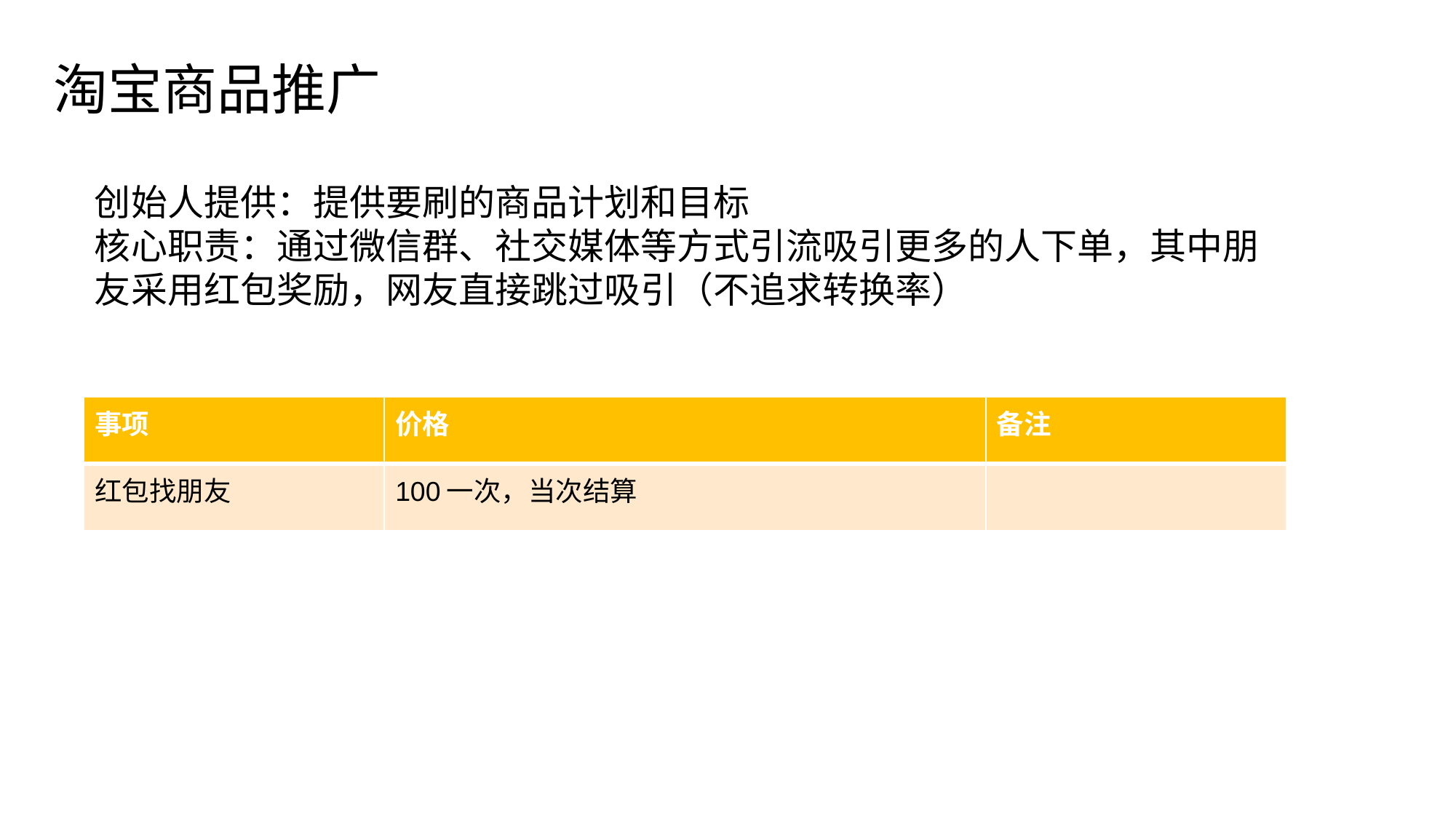

淘宝商品推广
创始人提供：提供要刷的商品计划和目标
核心职责：通过微信群、社交媒体等方式引流吸引更多的人下单，其中朋友采用红包奖励，网友直接跳过吸引（不追求转换率）
| 事项 | 价格 | 备注 |
| --- | --- | --- |
| 红包找朋友 | 100一次，当次结算 |  |